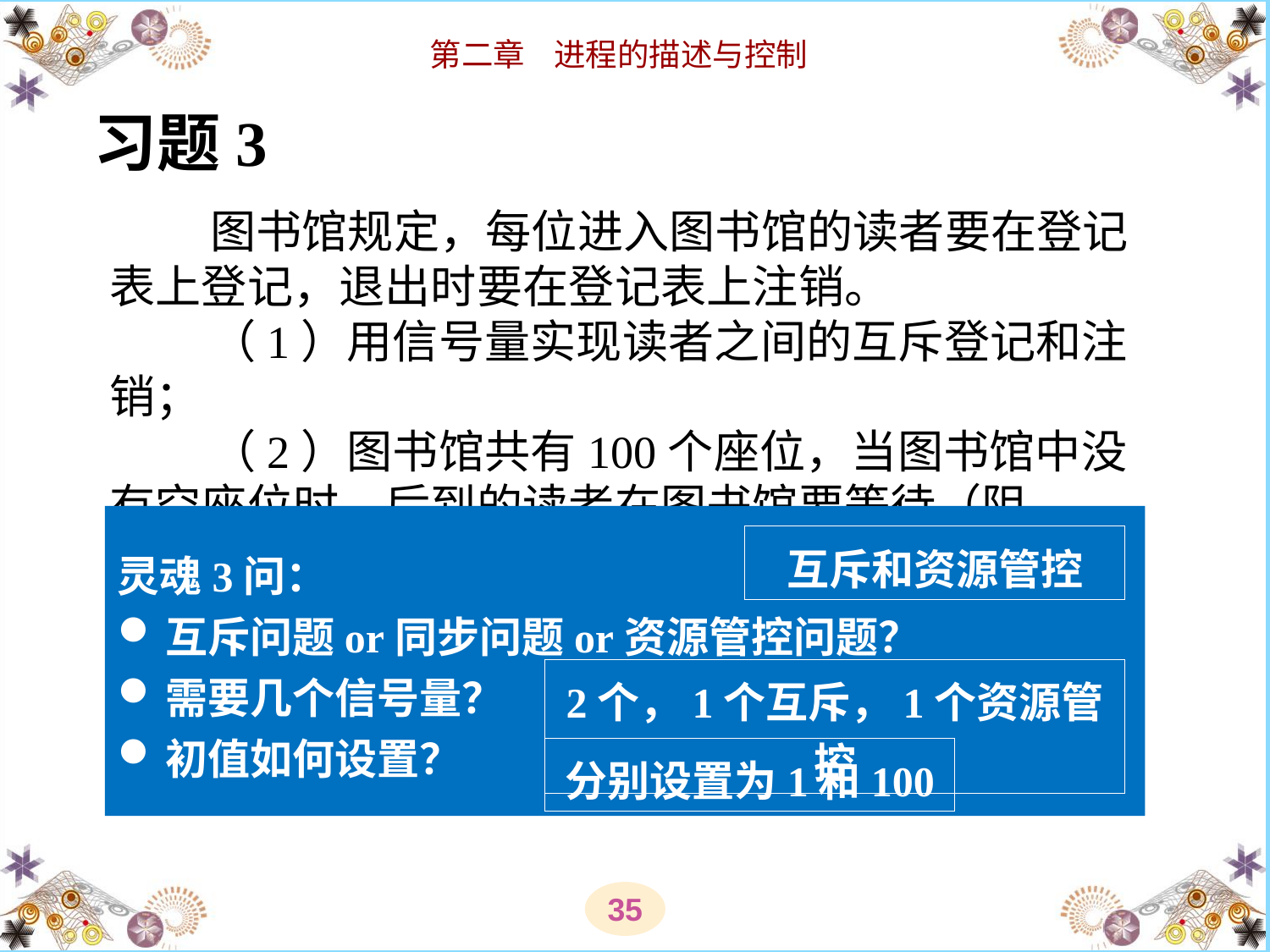

习题3
图书馆规定，每位进入图书馆的读者要在登记表上登记，退出时要在登记表上注销。
（1）用信号量实现读者之间的互斥登记和注销；
（2）图书馆共有100个座位，当图书馆中没有空座位时，后到的读者在图书馆要等待（阻塞）。
灵魂3问：
互斥问题or同步问题or资源管控问题？
需要几个信号量？
初值如何设置？
互斥和资源管控
2个，1个互斥，1个资源管控
分别设置为1和100